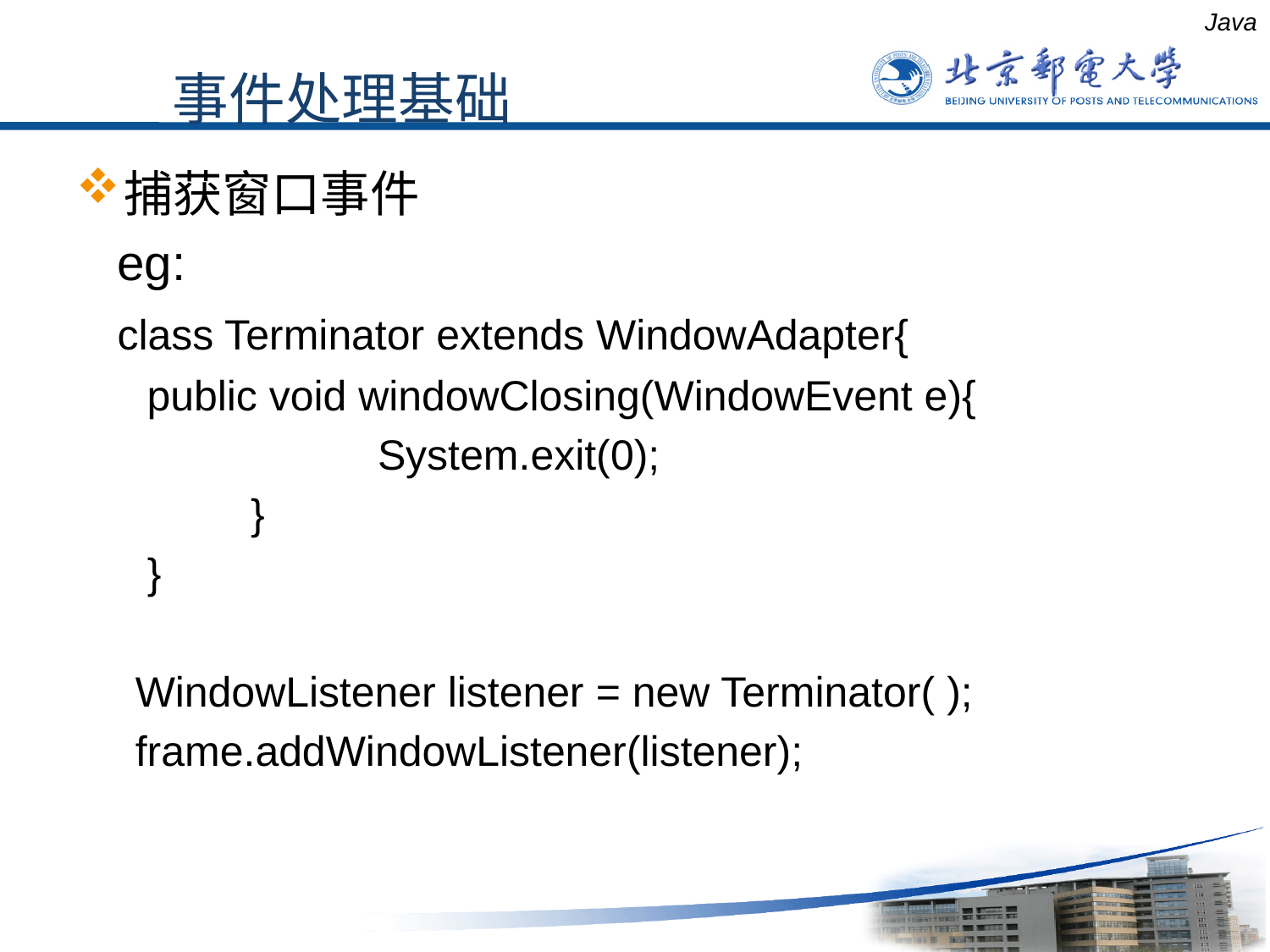

Java
事件处理基础
捕获窗口事件
   eg:
   class Terminator extends WindowAdapter{
      public void windowClosing(WindowEvent e){
			System.exit(0);
		}
  	  }

     WindowListener listener = new Terminator( );
     frame.addWindowListener(listener);